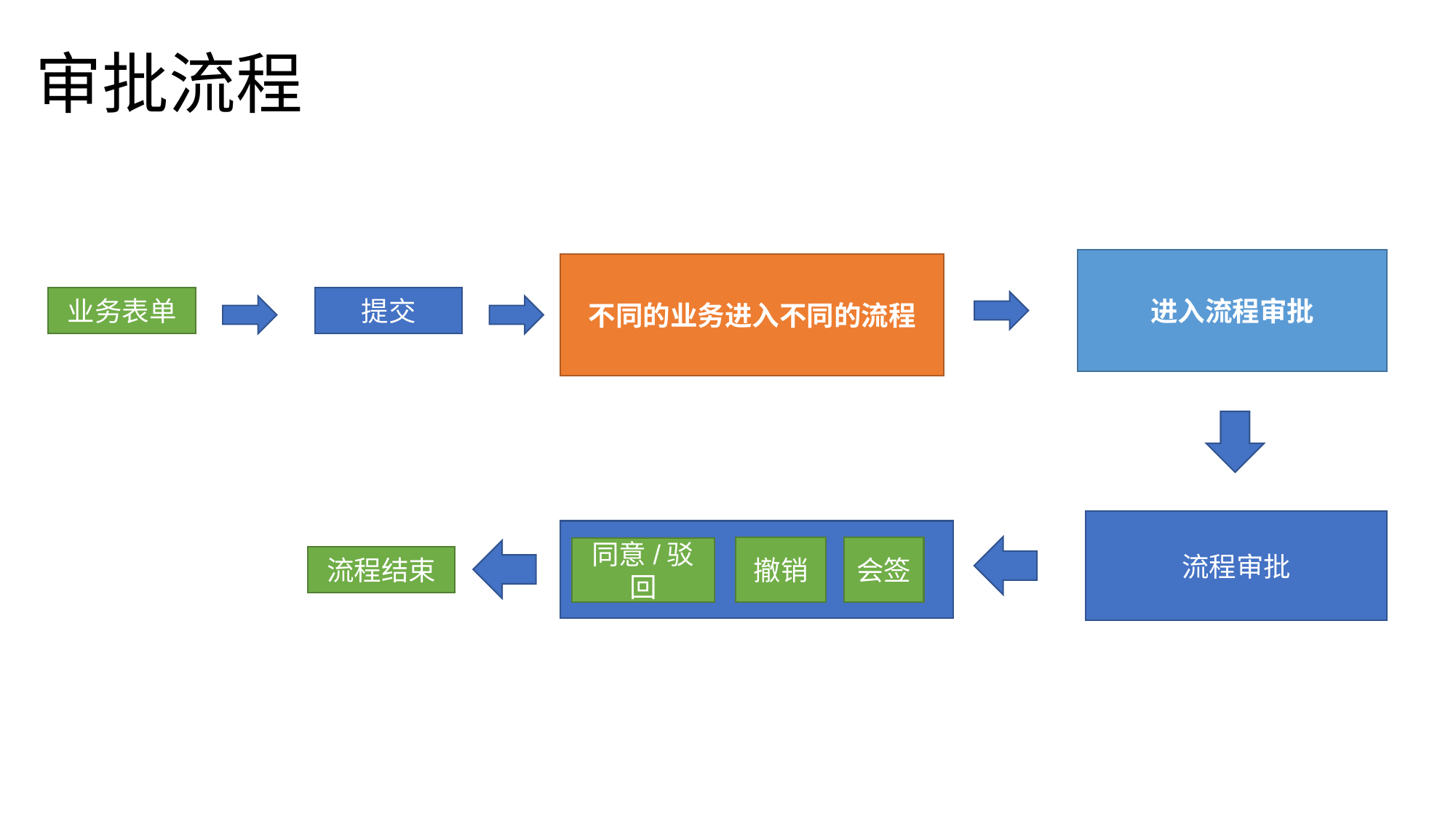

# 审批流程
进入流程审批
不同的业务进入不同的流程
业务表单
提交

流程审批

撤销
会签
同意/驳回

流程结束